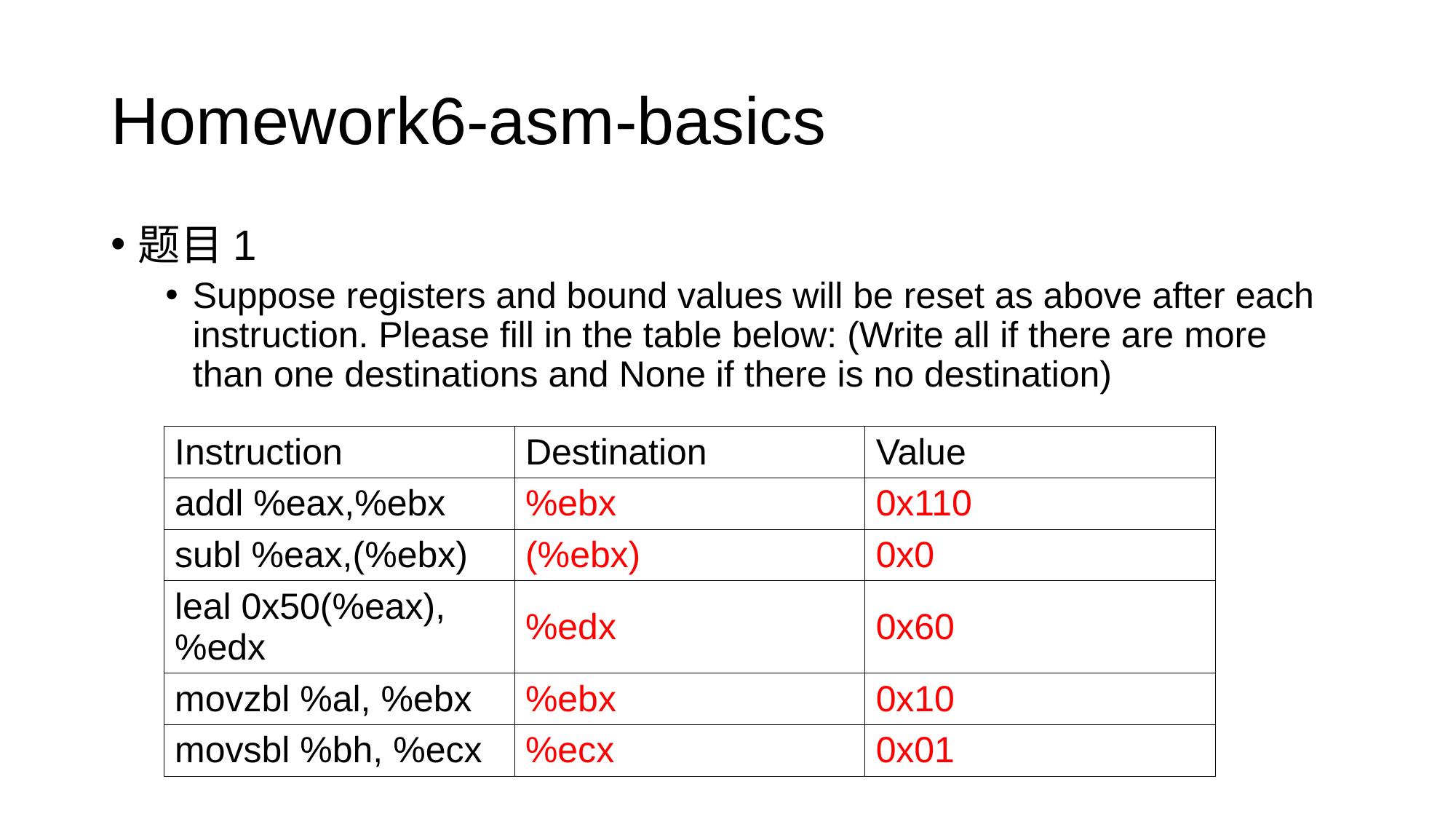

# Homework6-asm-basics
题目1
Suppose registers and bound values will be reset as above after each instruction. Please fill in the table below: (Write all if there are more than one destinations and None if there is no destination)

| Instruction | Destination | Value |
| --- | --- | --- |
| addl %eax,%ebx | %ebx | 0x110 |
| subl %eax,(%ebx) | (%ebx) | 0x0 |
| leal 0x50(%eax), %edx | %edx | 0x60 |
| movzbl %al, %ebx | %ebx | 0x10 |
| movsbl %bh, %ecx | %ecx | 0x01 |